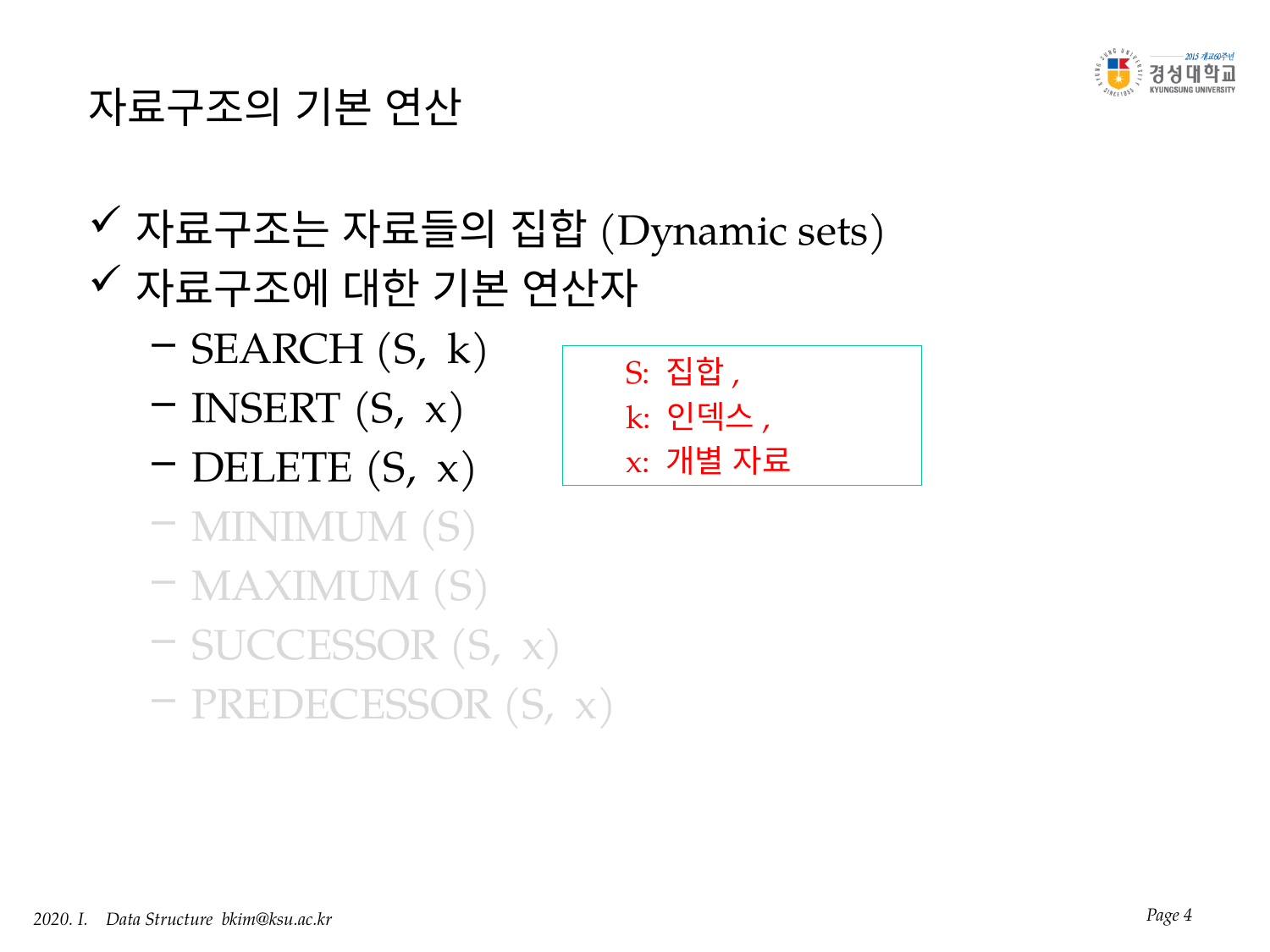

# 자료구조의 기본 연산
자료구조는 자료들의 집합(Dynamic sets)
자료구조에 대한 기본 연산자
SEARCH (S,  k)
INSERT (S,  x)
DELETE (S,  x)
MINIMUM (S)
MAXIMUM (S)
SUCCESSOR (S,  x)
PREDECESSOR (S,  x)
S: 집합,
k: 인덱스,
x: 개별 자료
Page 4